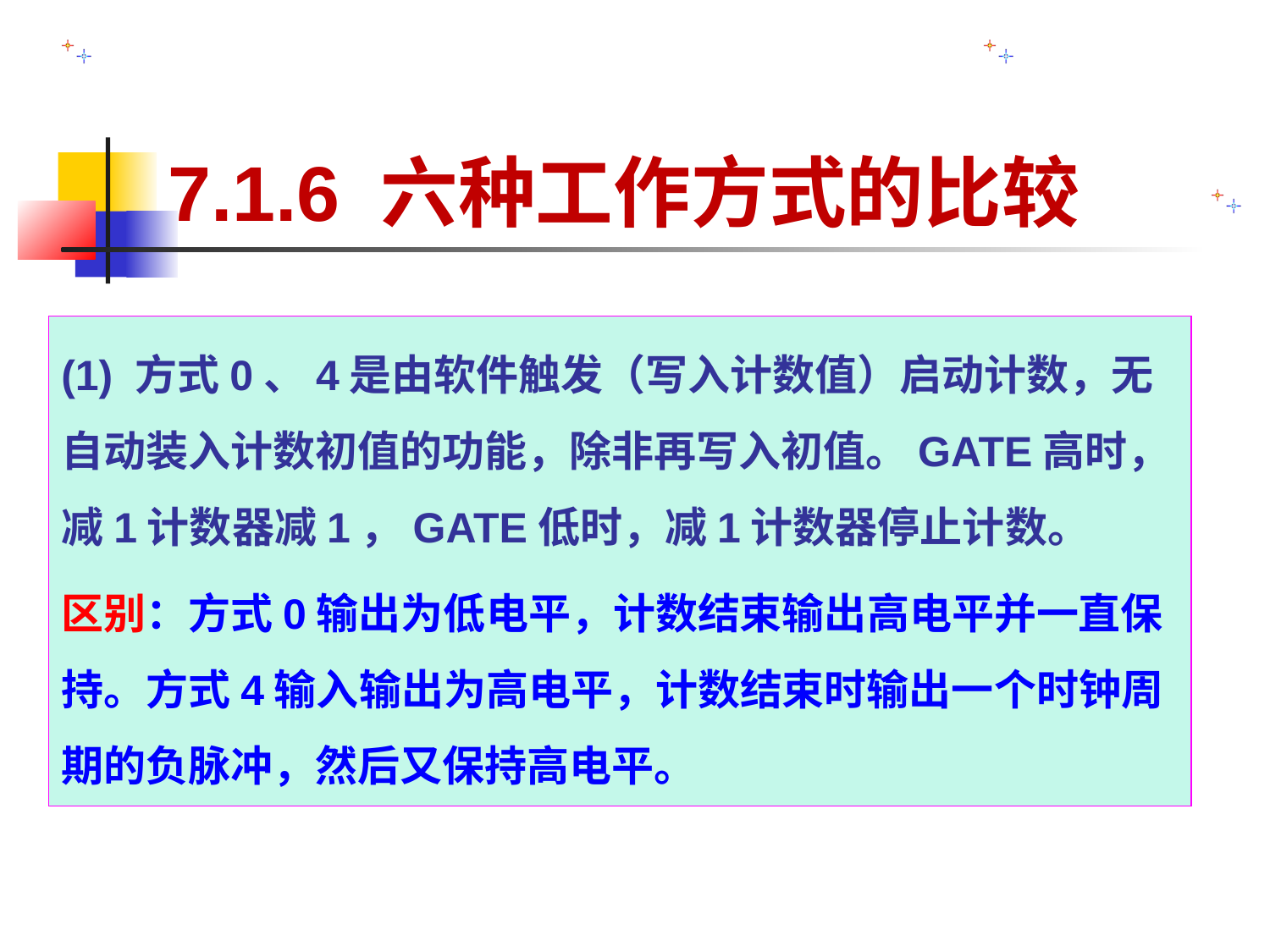

# 7.1.6 六种工作方式的比较
(1) 方式0、4是由软件触发（写入计数值）启动计数，无自动装入计数初值的功能，除非再写入初值。GATE高时，减1计数器减1，GATE低时，减1计数器停止计数。
区别：方式0输出为低电平，计数结束输出高电平并一直保持。方式4输入输出为高电平，计数结束时输出一个时钟周期的负脉冲，然后又保持高电平。